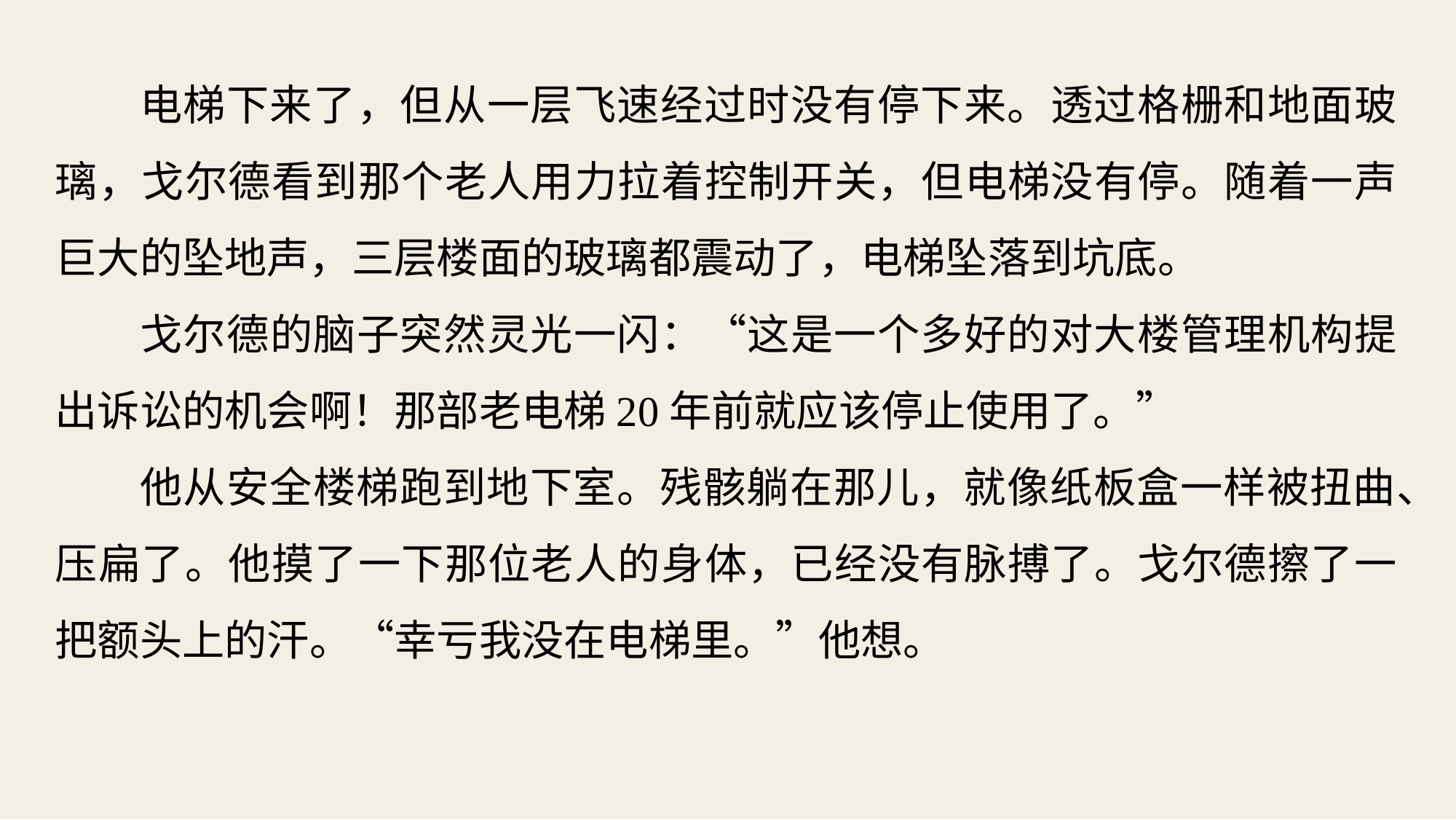

电梯下来了，但从一层飞速经过时没有停下来。透过格栅和地面玻璃，戈尔德看到那个老人用力拉着控制开关，但电梯没有停。随着一声巨大的坠地声，三层楼面的玻璃都震动了，电梯坠落到坑底。
戈尔德的脑子突然灵光一闪：“这是一个多好的对大楼管理机构提出诉讼的机会啊！那部老电梯20年前就应该停止使用了。”
他从安全楼梯跑到地下室。残骸躺在那儿，就像纸板盒一样被扭曲、压扁了。他摸了一下那位老人的身体，已经没有脉搏了。戈尔德擦了一把额头上的汗。“幸亏我没在电梯里。”他想。